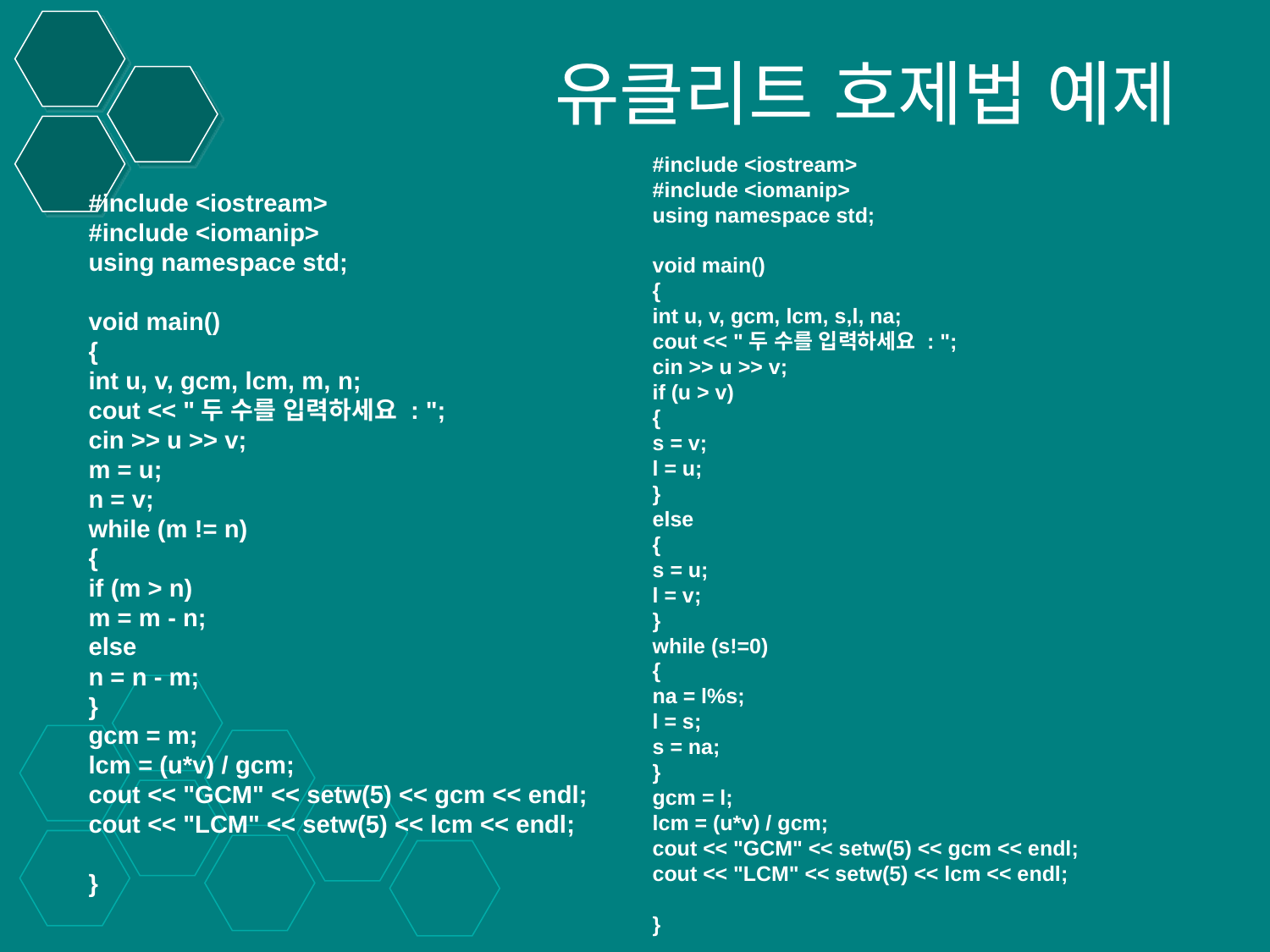

# 유클리트 호제법 예제
#include <iostream>
#include <iomanip>
using namespace std;

void main()
{
int u, v, gcm, lcm, s,l, na;
cout << "두 수를 입력하세요 : ";
cin >> u >> v;
if (u > v)
{
s = v;
l = u;
}
else
{
s = u;
l = v;
}
while (s!=0)
{
na = l%s;
l = s;
s = na;
}
gcm = l;
lcm = (u*v) / gcm;
cout << "GCM" << setw(5) << gcm << endl;
cout << "LCM" << setw(5) << lcm << endl;

}
#include <iostream>
#include <iomanip>
using namespace std;

void main()
{
int u, v, gcm, lcm, m, n;
cout << "두 수를 입력하세요 : ";
cin >> u >> v;
m = u;
n = v;
while (m != n)
{
if (m > n)
m = m - n;
else
n = n - m;
}
gcm = m;
lcm = (u*v) / gcm;
cout << "GCM" << setw(5) << gcm << endl;
cout << "LCM" << setw(5) << lcm << endl;

}